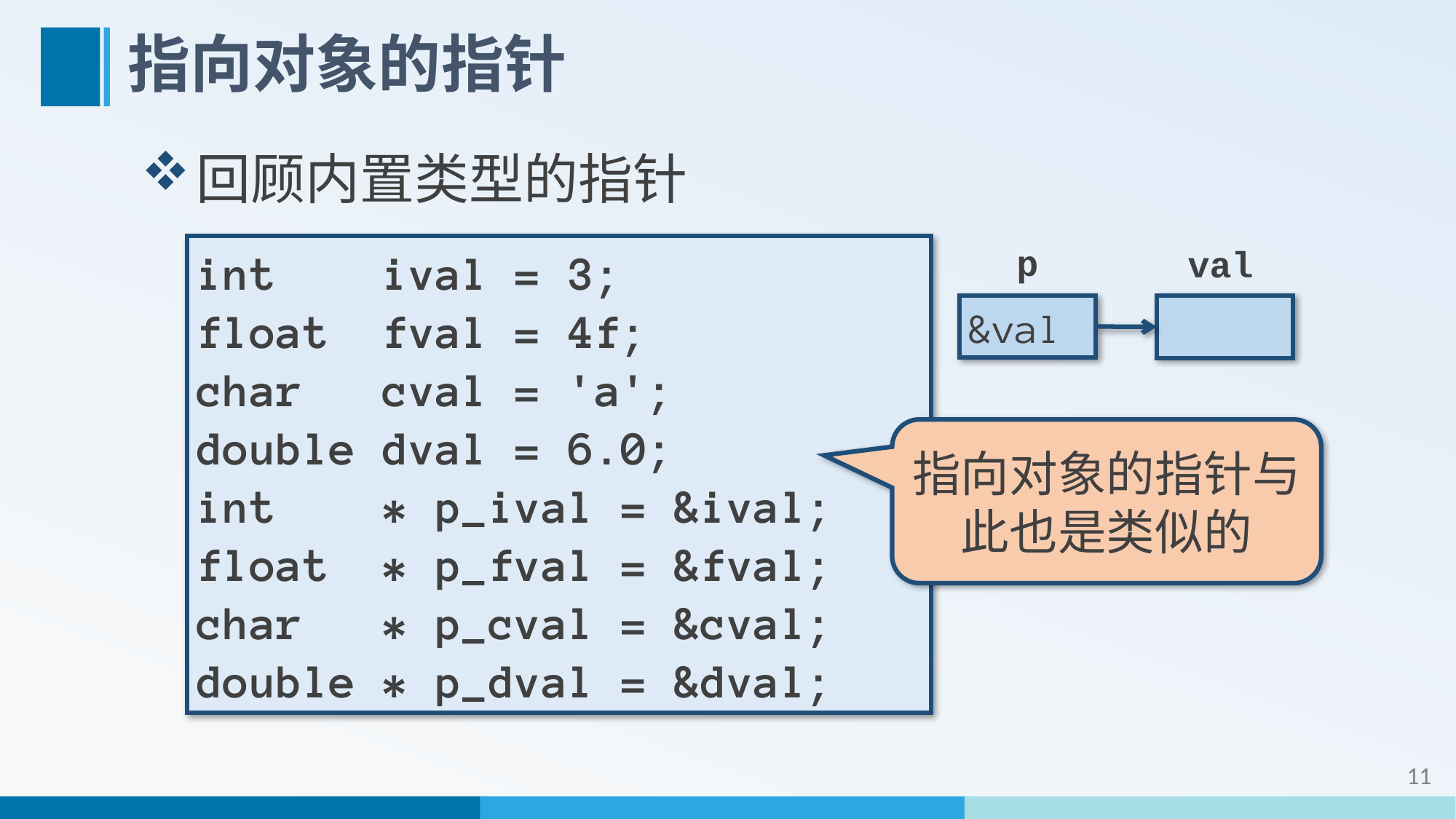

# 指向对象的指针
回顾内置类型的指针
p
val
int    ival = 3;
float  fval = 4f;
char   cval = 'a';
double dval = 6.0;
int    * p_ival = &ival;
float  * p_fval = &fval;
char   * p_cval = &cval;
double * p_dval = &dval;
&val

指向对象的指针与此也是类似的